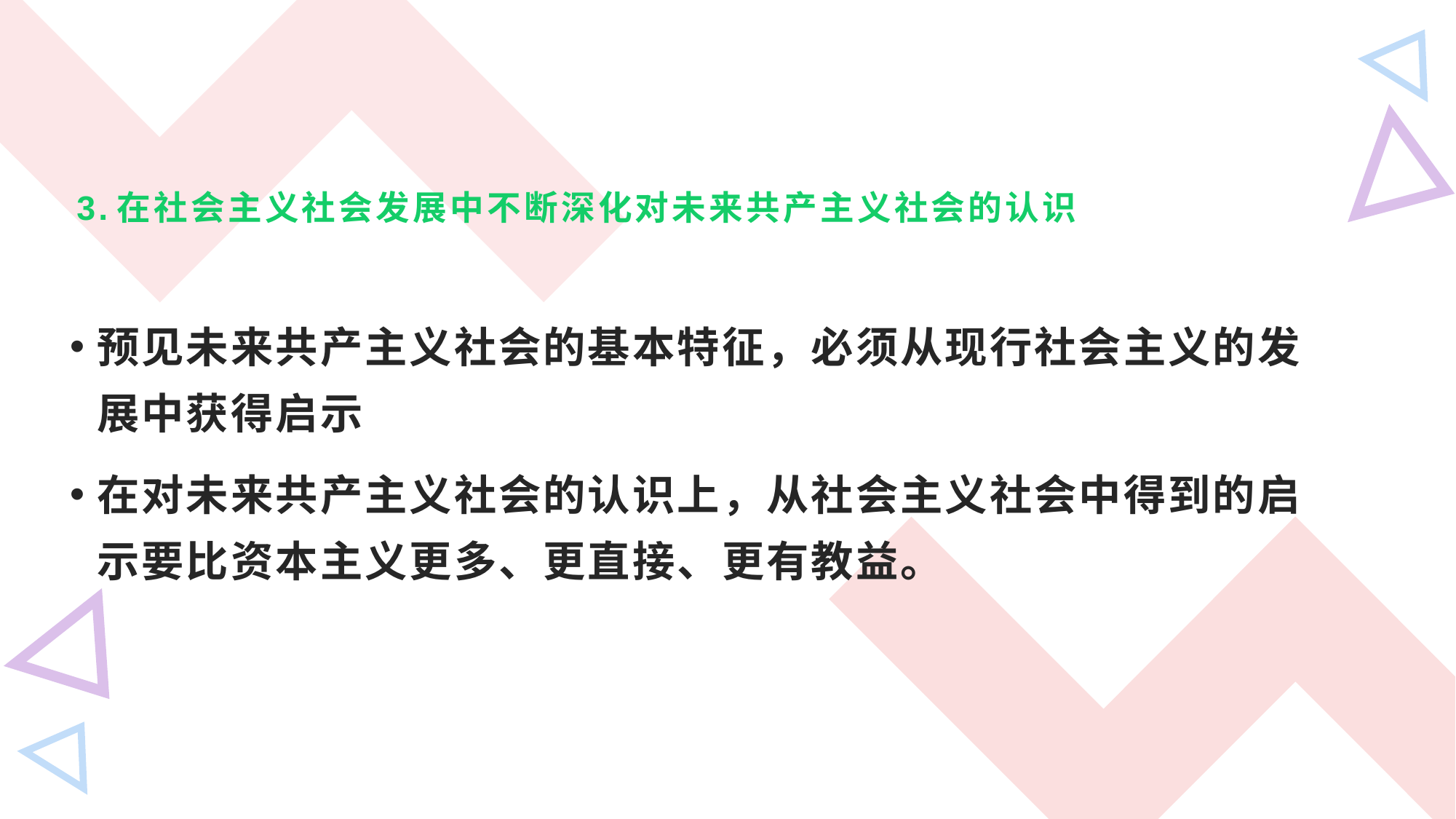

# 3.在社会主义社会发展中不断深化对未来共产主义社会的认识
预见未来共产主义社会的基本特征，必须从现行社会主义的发展中获得启示
在对未来共产主义社会的认识上，从社会主义社会中得到的启示要比资本主义更多、更直接、更有教益。